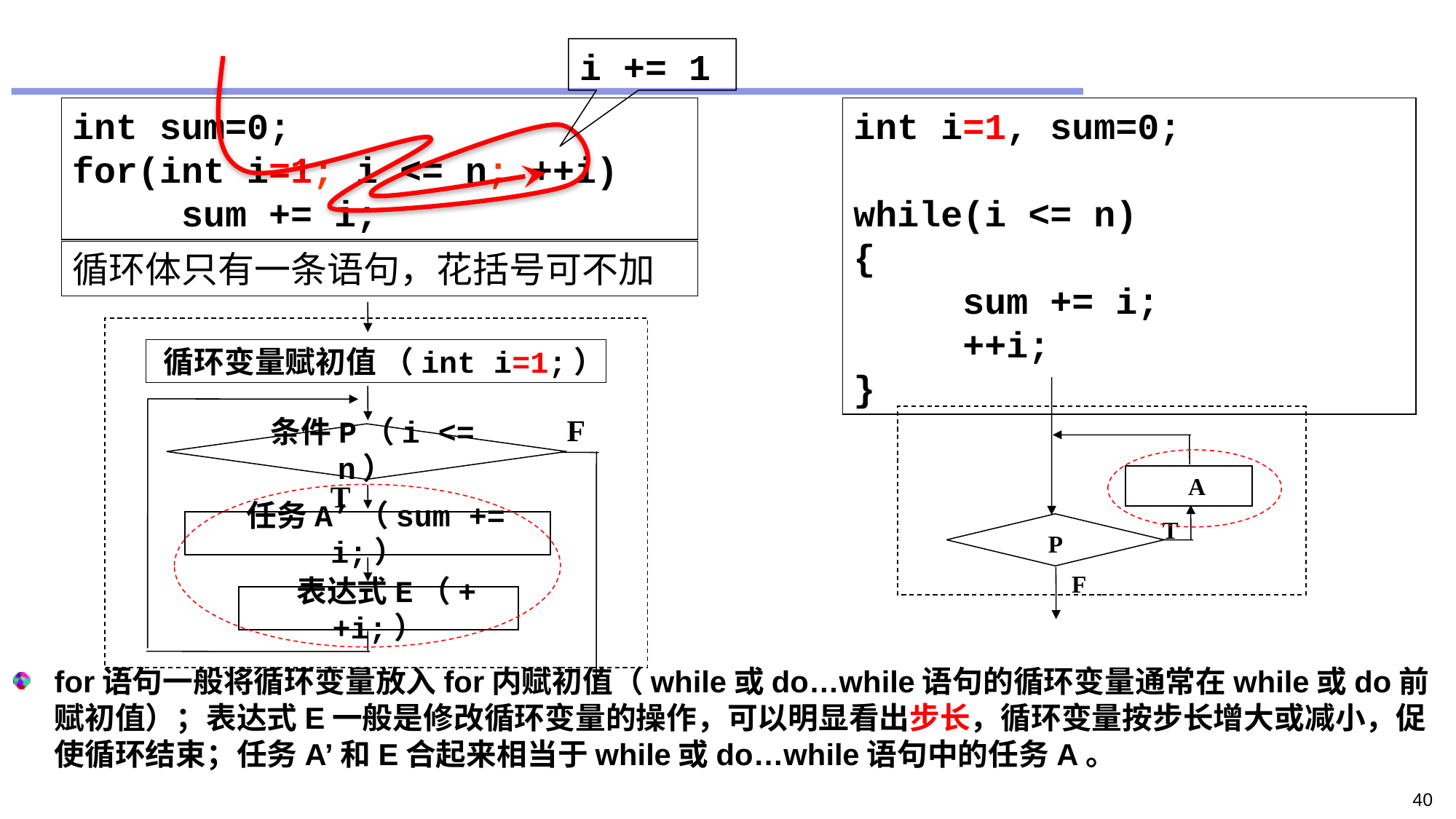

#
i += 1

int sum=0;
for(int i=1; i <= n; ++i)
	sum += i;
int i=1, sum=0;
while(i <= n)
{
	sum += i;
	++i;
}

for语句一般将循环变量放入for内赋初值（while或do…while语句的循环变量通常在while或do前赋初值）；表达式E一般是修改循环变量的操作，可以明显看出步长，循环变量按步长增大或减小，促使循环结束；任务A’和E合起来相当于while或do…while语句中的任务A。
循环体只有一条语句，花括号可不加

循环变量赋初值 （int i=1;）

F

 条件P（i <= n）

T

任务A’（sum += i;）

表达式E（++i;）

A

P
T

F

40